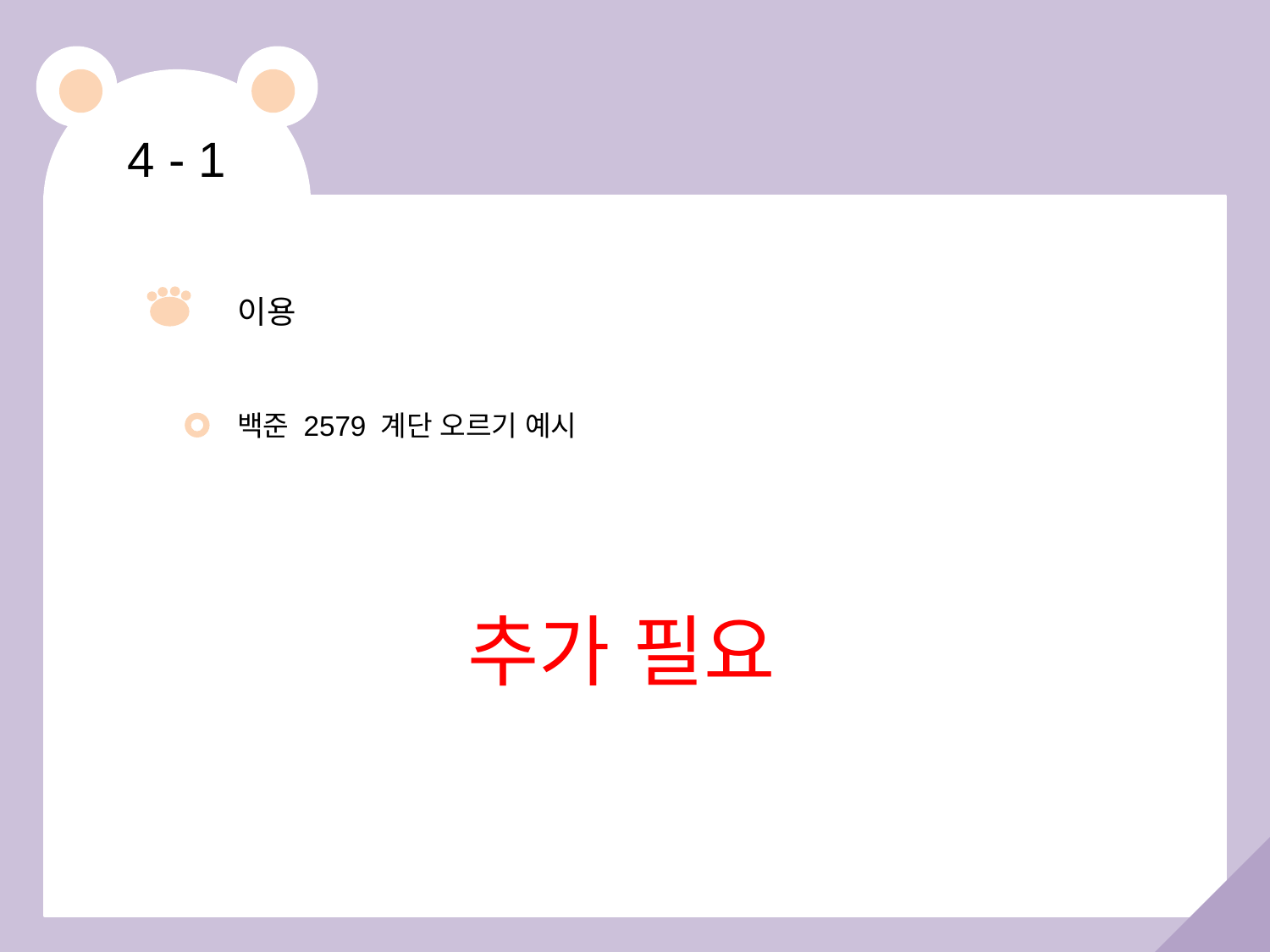

4 - 1

이용

백준 2579 계단 오르기 예시

추가 필요